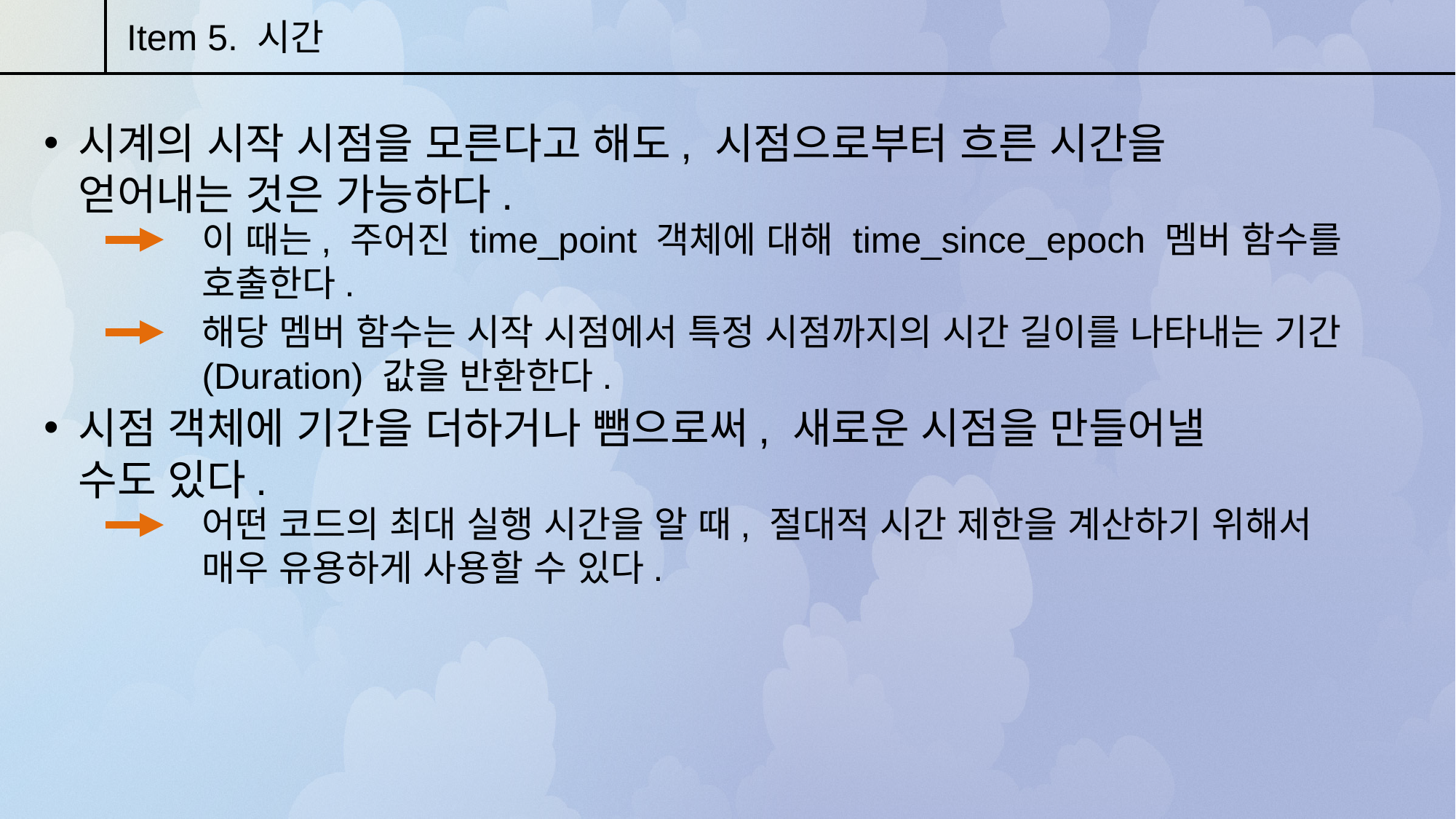

Item 5. 시간
시계의 시작 시점을 모른다고 해도, 시점으로부터 흐른 시간을 얻어내는 것은 가능하다.
이 때는, 주어진 time_point 객체에 대해 time_since_epoch 멤버 함수를 호출한다.
해당 멤버 함수는 시작 시점에서 특정 시점까지의 시간 길이를 나타내는 기간(Duration) 값을 반환한다.
시점 객체에 기간을 더하거나 뺌으로써, 새로운 시점을 만들어낼 수도 있다.
어떤 코드의 최대 실행 시간을 알 때, 절대적 시간 제한을 계산하기 위해서 매우 유용하게 사용할 수 있다.